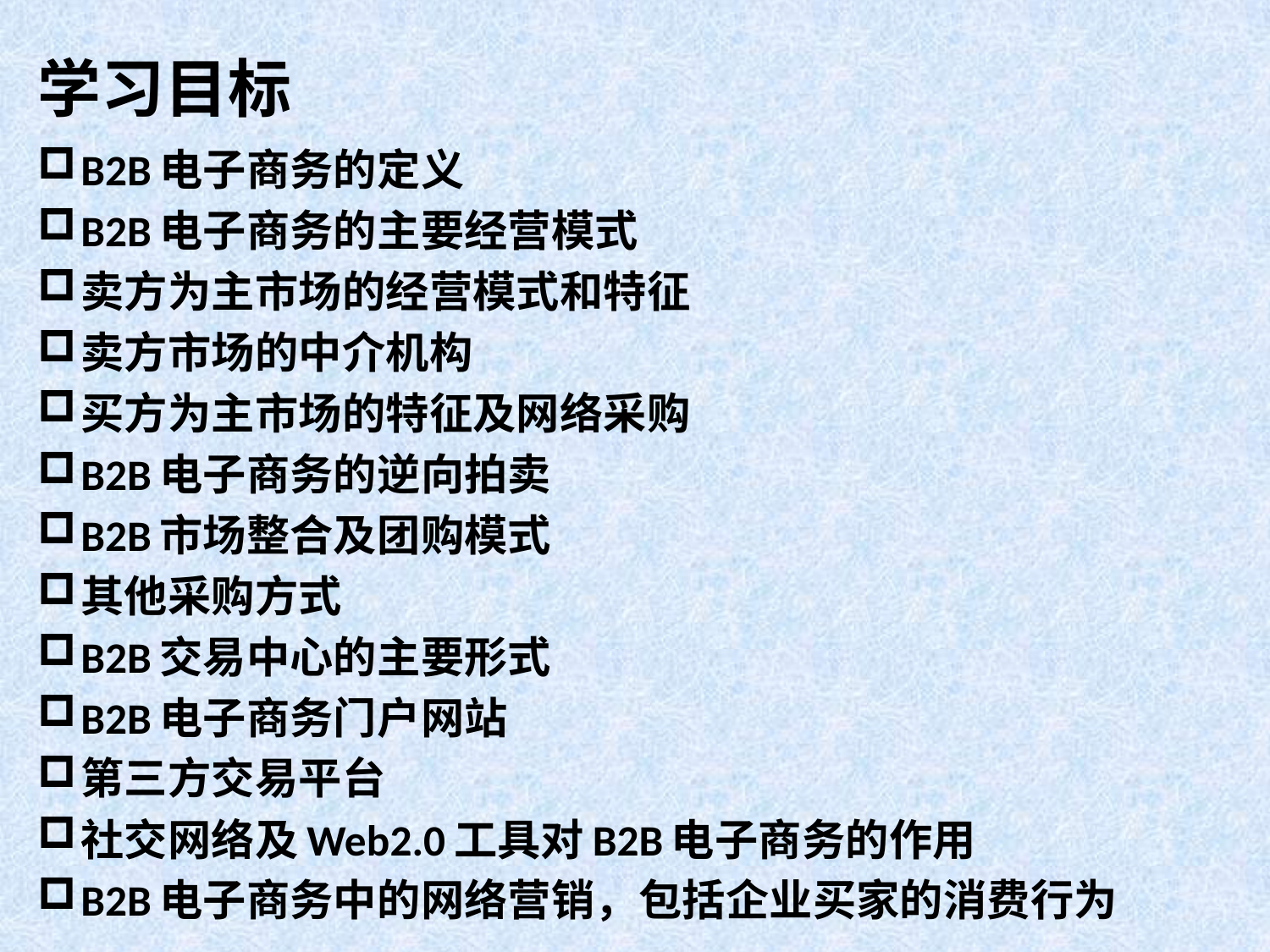

# 学习目标
B2B电子商务的定义
B2B电子商务的主要经营模式
卖方为主市场的经营模式和特征
卖方市场的中介机构
买方为主市场的特征及网络采购
B2B电子商务的逆向拍卖
B2B市场整合及团购模式
其他采购方式
B2B交易中心的主要形式
B2B电子商务门户网站
第三方交易平台
社交网络及Web2.0工具对B2B电子商务的作用
B2B电子商务中的网络营销，包括企业买家的消费行为